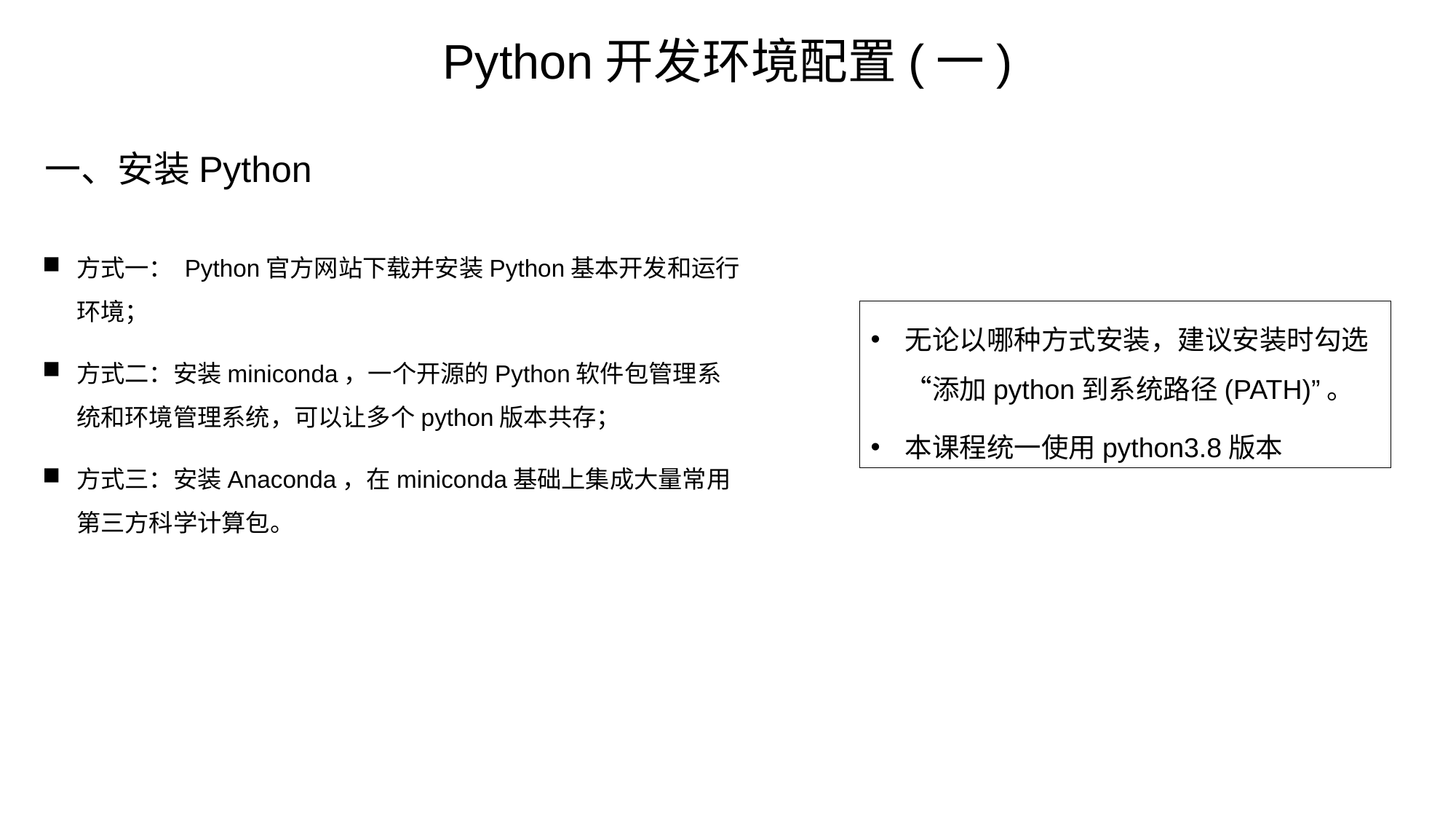

Python开发环境配置(一)
一、安装Python
方式一： Python官方网站下载并安装Python基本开发和运行环境；
方式二：安装miniconda，一个开源的Python软件包管理系统和环境管理系统，可以让多个python版本共存；
方式三：安装Anaconda，在miniconda基础上集成大量常用第三方科学计算包。

无论以哪种方式安装，建议安装时勾选“添加python到系统路径(PATH)”。
本课程统一使用python3.8版本